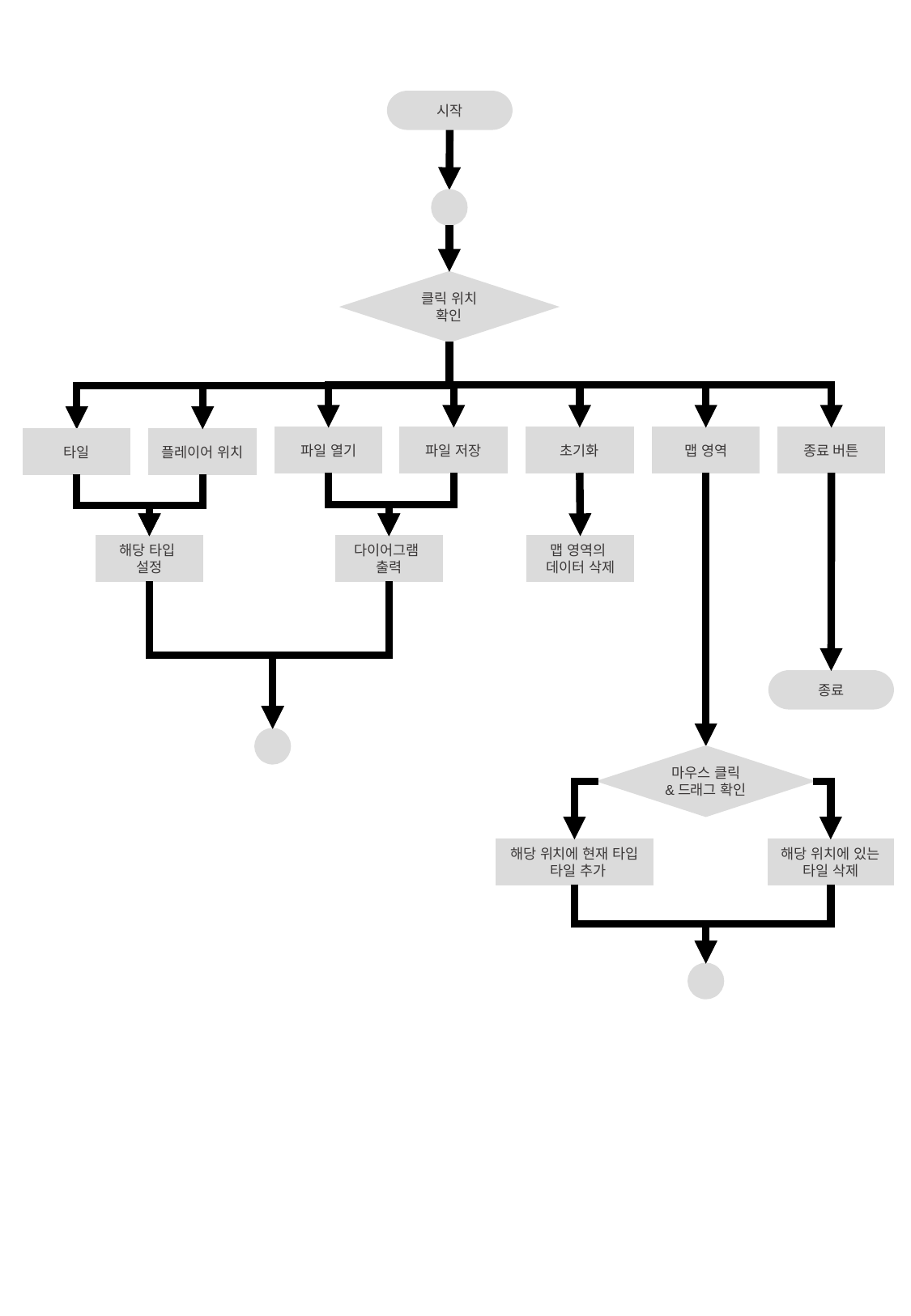

시작

클릭 위치 확인
파일 저장
초기화
맵 영역
종료 버튼
파일 열기
플레이어 위치
타일
다이어그램
출력
맵 영역의
데이터 삭제
해당 타입
설정
종료

마우스 클릭
&드래그 확인
해당 위치에 현재 타입
 타일 추가
해당 위치에 있는 타일 삭제